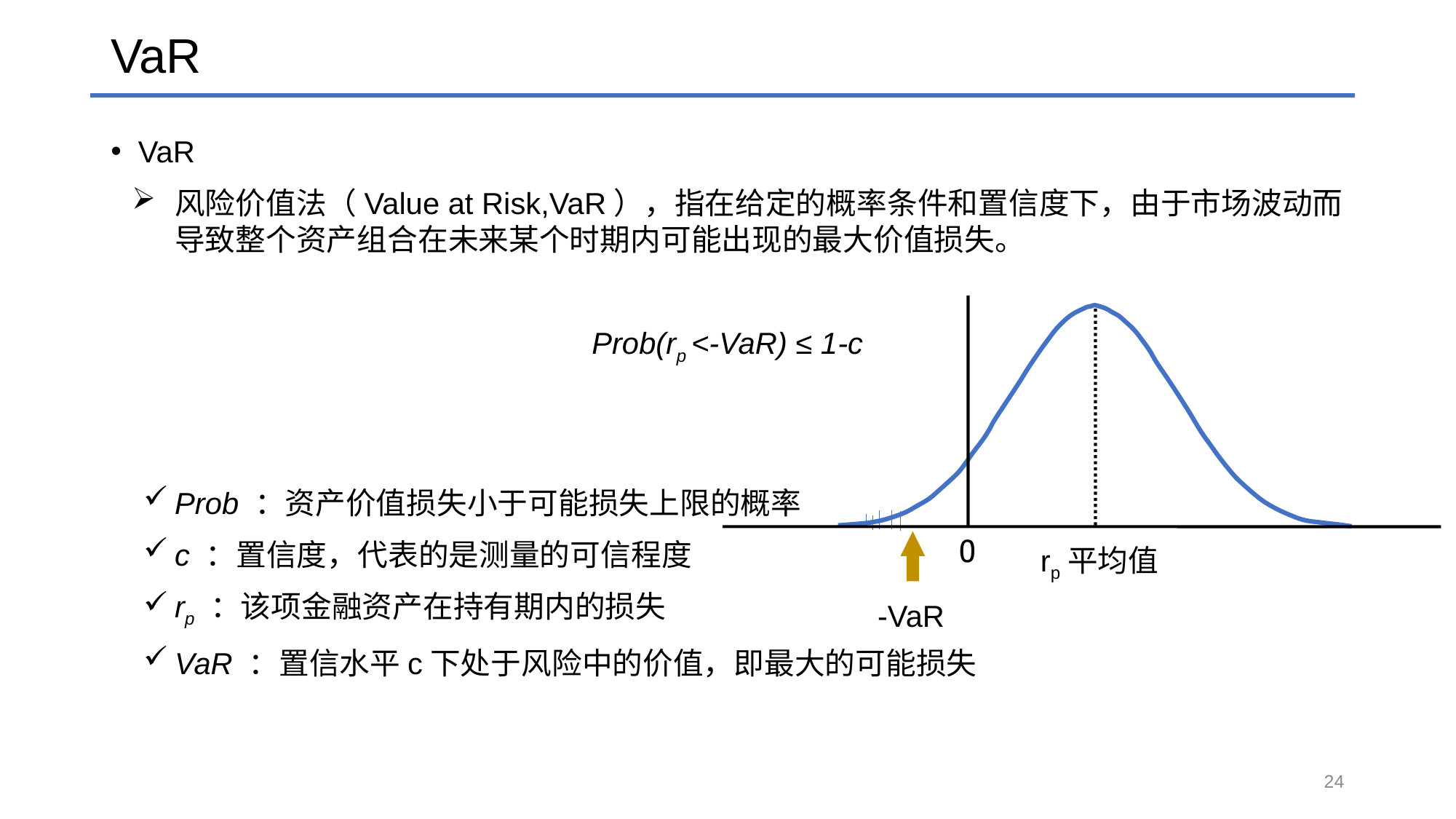

# VaR
VaR
风险价值法（Value at Risk,VaR），指在给定的概率条件和置信度下，由于市场波动而导致整个资产组合在未来某个时期内可能出现的最大价值损失。

Prob(rp <-VaR) ≤ 1-c

Prob ：资产价值损失小于可能损失上限的概率
c ：置信度，代表的是测量的可信程度
rp ：该项金融资产在持有期内的损失
VaR ：置信水平c下处于风险中的价值，即最大的可能损失

rp

0
rp平均值

-VaR

24